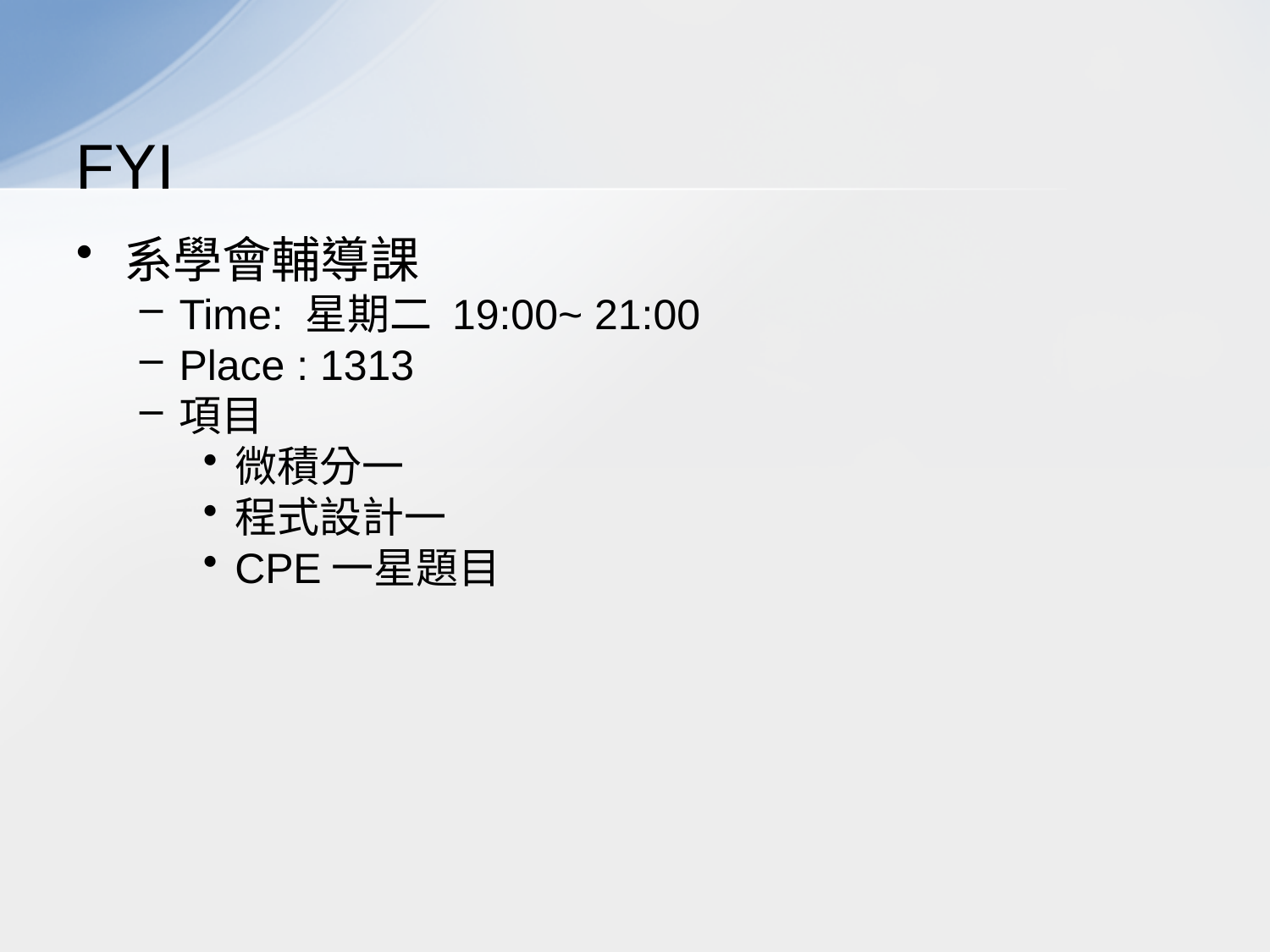

# FYI
系學會輔導課
Time: 星期二 19:00~ 21:00
Place : 1313
項目
微積分一
程式設計一
CPE一星題目